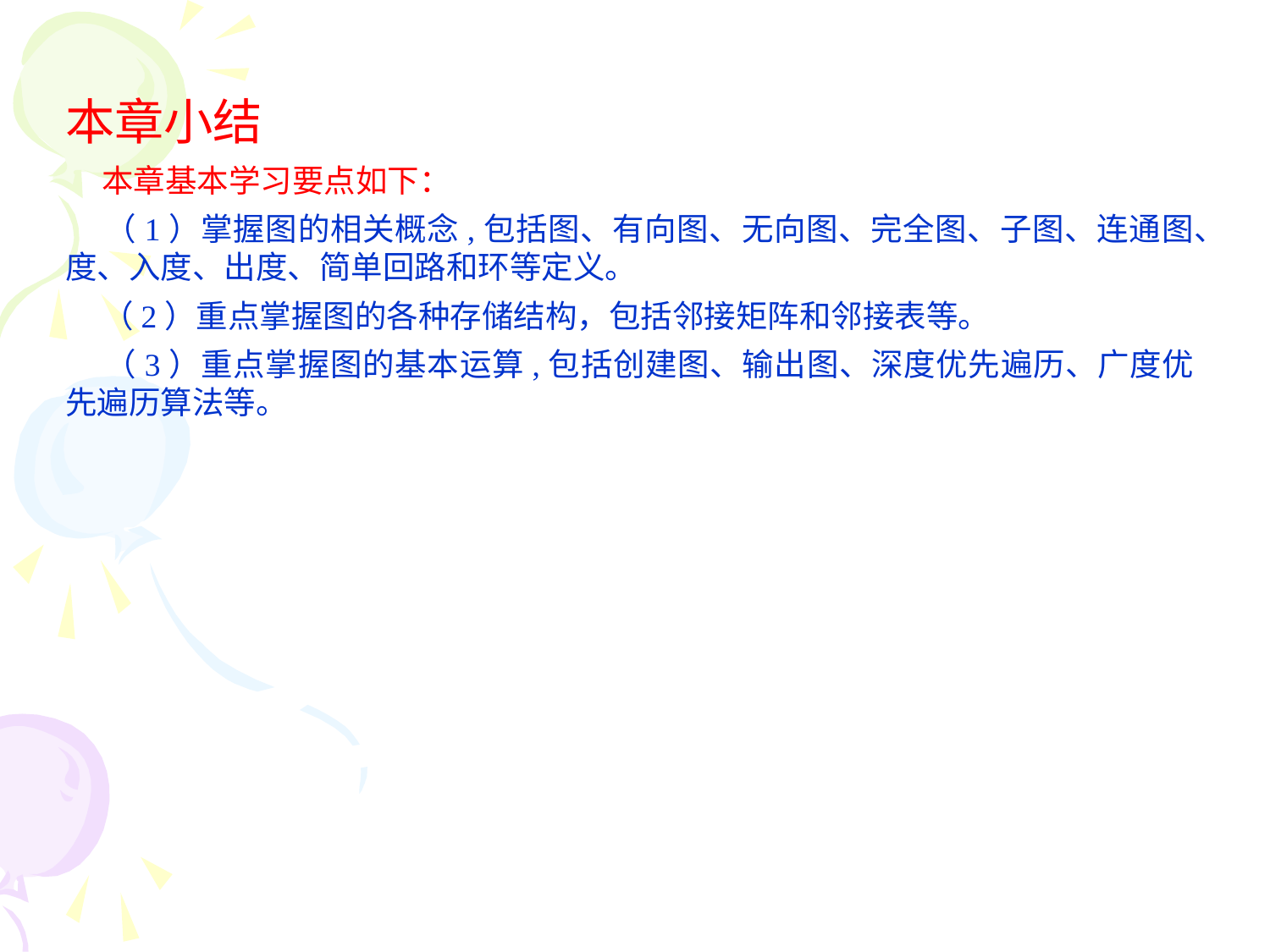

本章小结
    本章基本学习要点如下：
    （1）掌握图的相关概念,包括图、有向图、无向图、完全图、子图、连通图、度、入度、出度、简单回路和环等定义。
    （2）重点掌握图的各种存储结构，包括邻接矩阵和邻接表等。
    （3）重点掌握图的基本运算,包括创建图、输出图、深度优先遍历、广度优先遍历算法等。